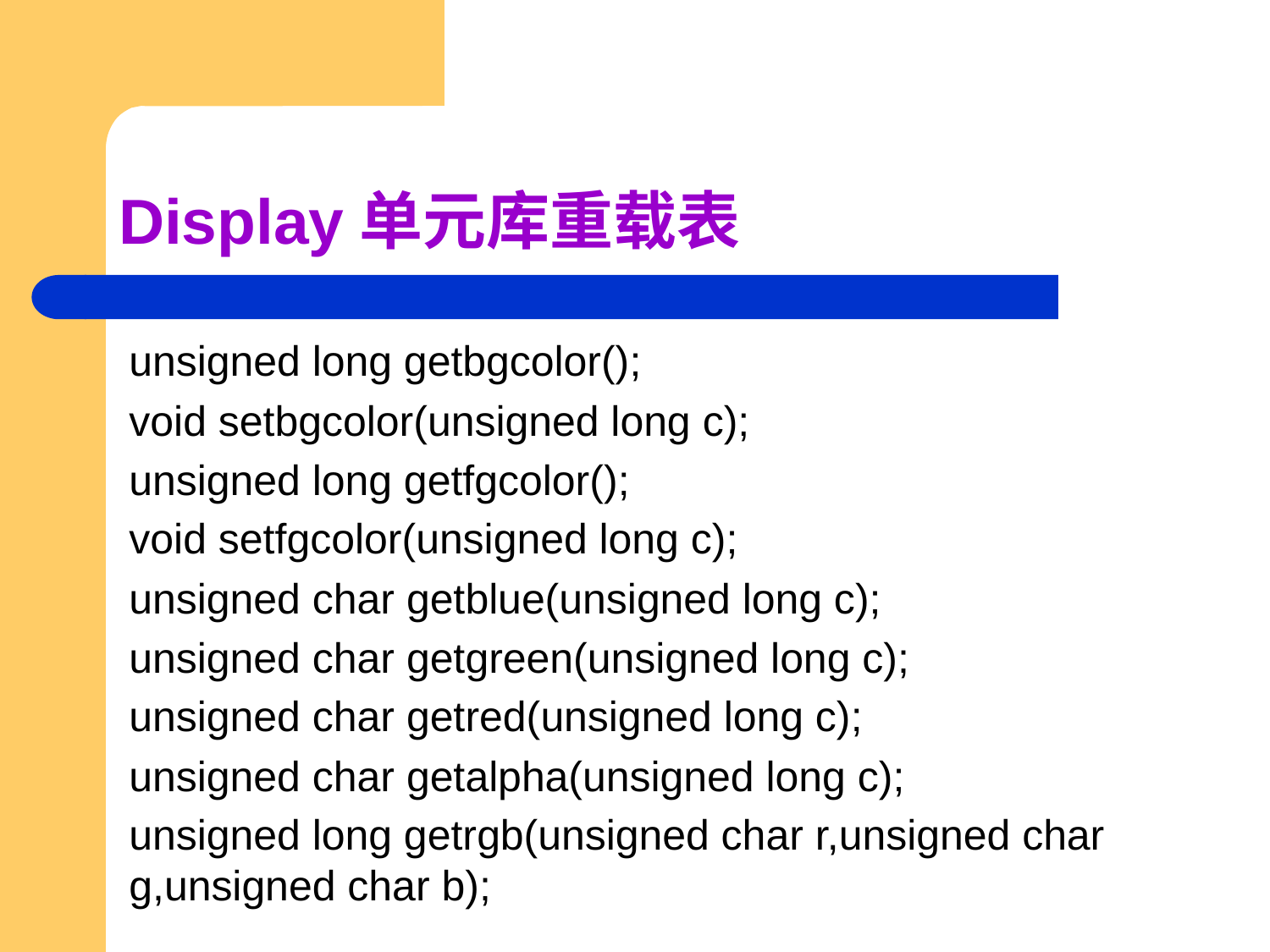

# Display单元库重载表
unsigned long getbgcolor();
void setbgcolor(unsigned long c);
unsigned long getfgcolor();
void setfgcolor(unsigned long c);
unsigned char getblue(unsigned long c);
unsigned char getgreen(unsigned long c);
unsigned char getred(unsigned long c);
unsigned char getalpha(unsigned long c);
unsigned long getrgb(unsigned char r,unsigned char g,unsigned char b);